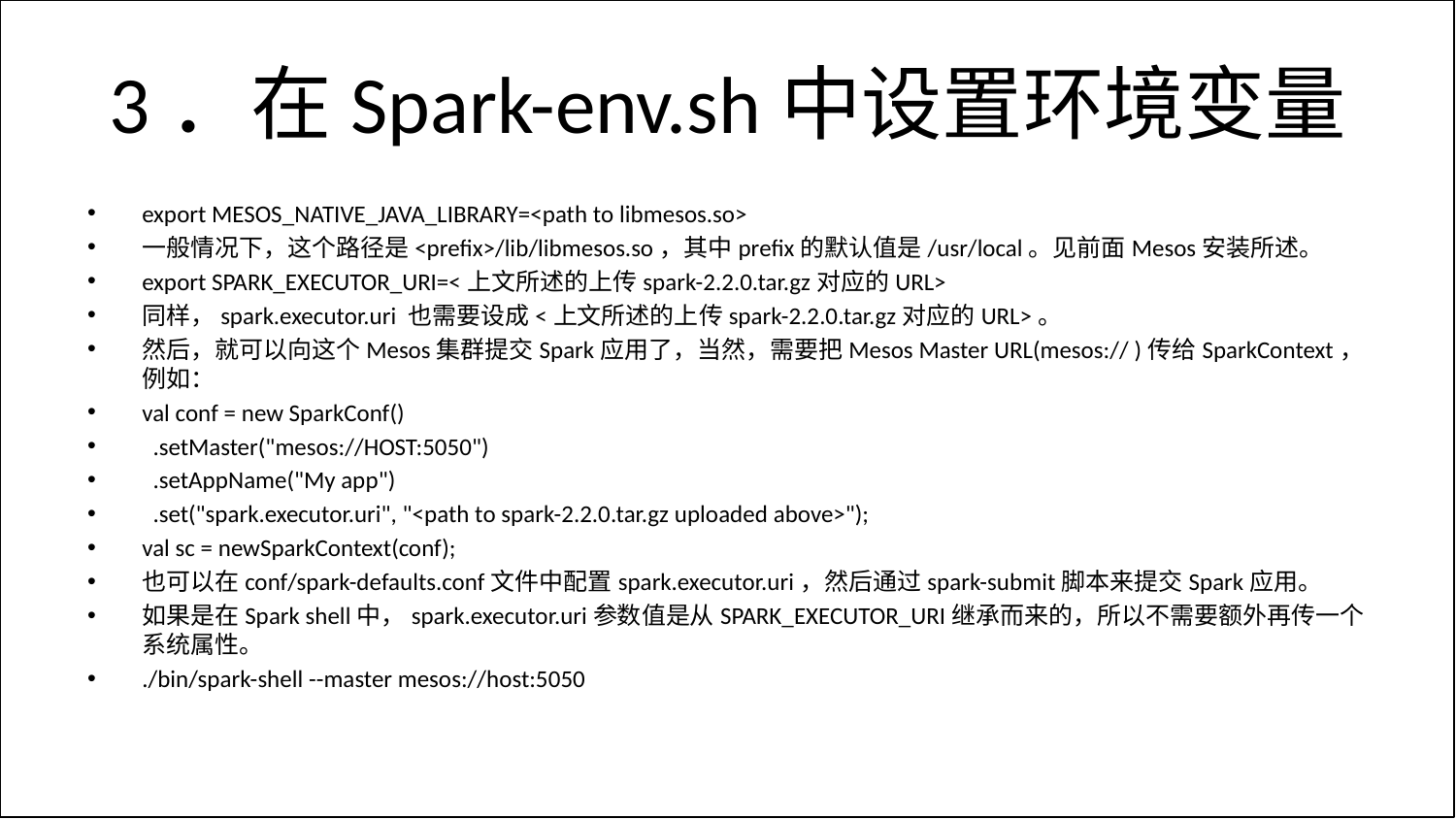

# 3．在Spark-env.sh中设置环境变量
export MESOS_NATIVE_JAVA_LIBRARY=<path to libmesos.so>
一般情况下，这个路径是<prefix>/lib/libmesos.so，其中prefix的默认值是/usr/local。见前面Mesos安装所述。
export SPARK_EXECUTOR_URI=<上文所述的上传spark-2.2.0.tar.gz对应的URL>
同样，spark.executor.uri 也需要设成<上文所述的上传spark-2.2.0.tar.gz对应的URL>。
然后，就可以向这个Mesos集群提交Spark应用了，当然，需要把Mesos Master URL(mesos:// )传给SparkContext，例如：
val conf = new SparkConf()
  .setMaster("mesos://HOST:5050")
  .setAppName("My app")
  .set("spark.executor.uri", "<path to spark-2.2.0.tar.gz uploaded above>");
val sc = newSparkContext(conf);
也可以在conf/spark-defaults.conf文件中配置spark.executor.uri，然后通过spark-submit脚本来提交Spark应用。
如果是在Spark shell中，spark.executor.uri参数值是从SPARK_EXECUTOR_URI继承而来的，所以不需要额外再传一个系统属性。
./bin/spark-shell --master mesos://host:5050